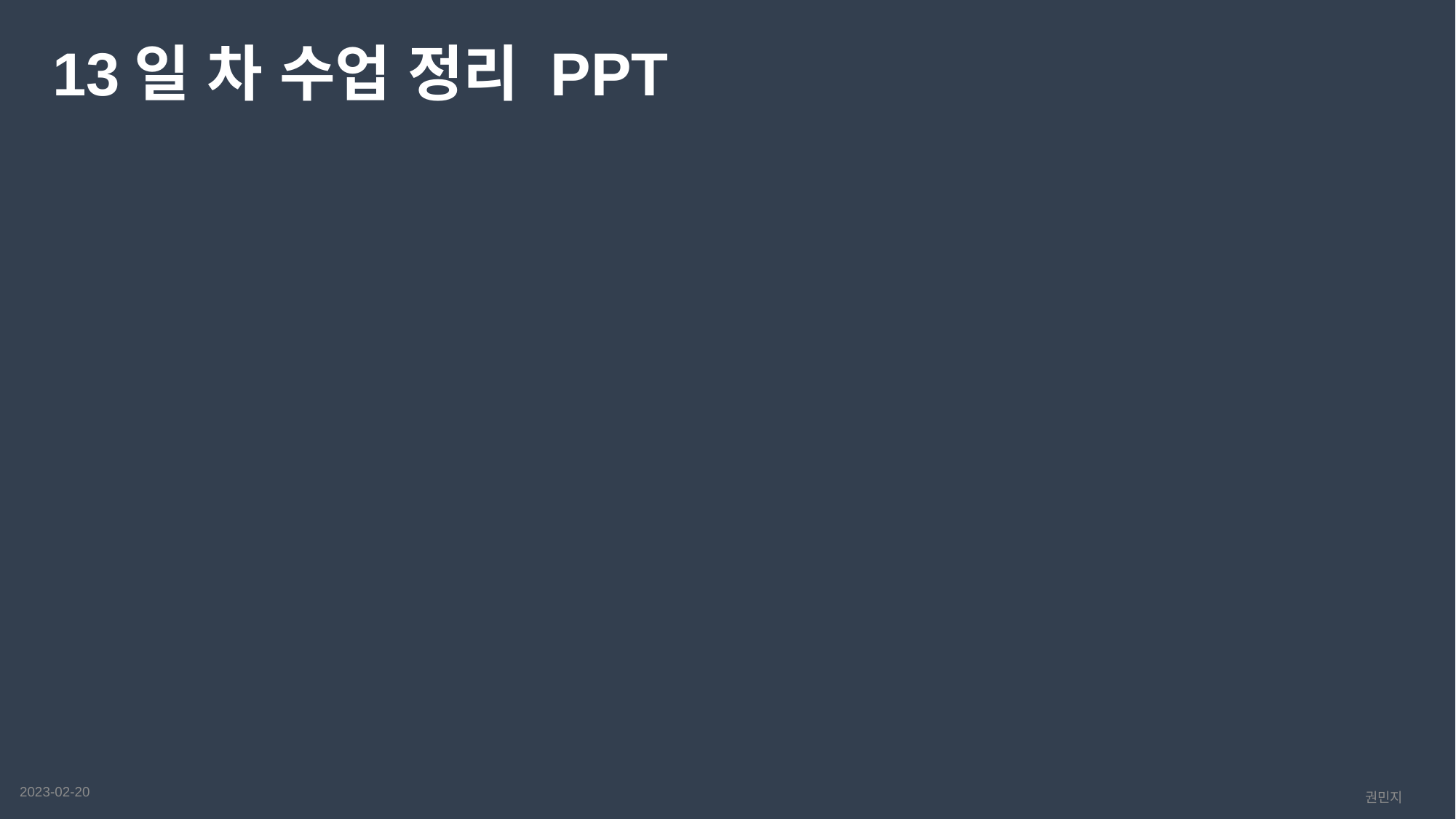

13일 차 수업 정리 PPT
2023-02-20
권민지